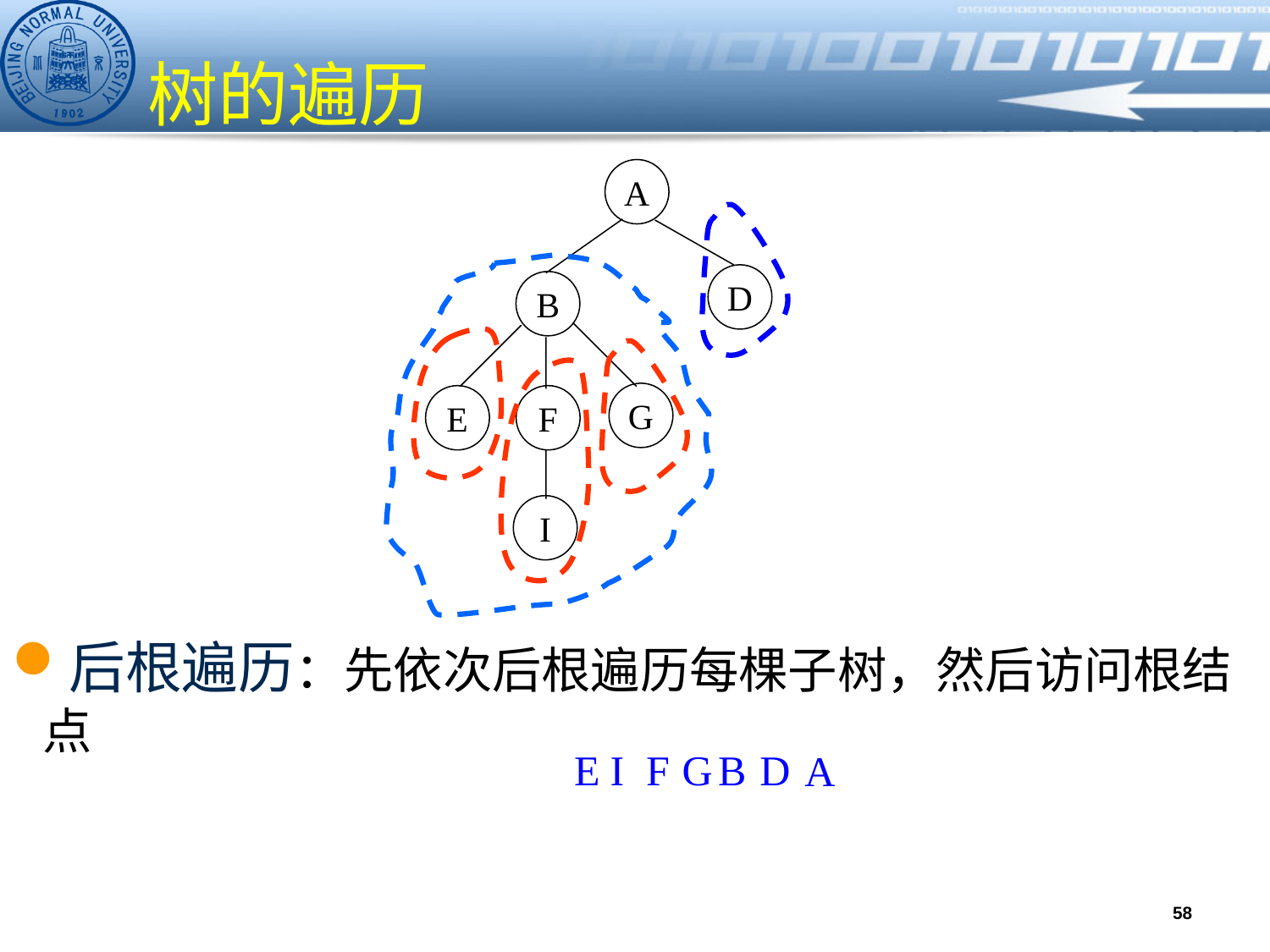

树的遍历
A

D
B

G
E
F

I
后根遍历：先依次后根遍历每棵子树，然后访问根结点
E
I
F
G
B
D
A
58